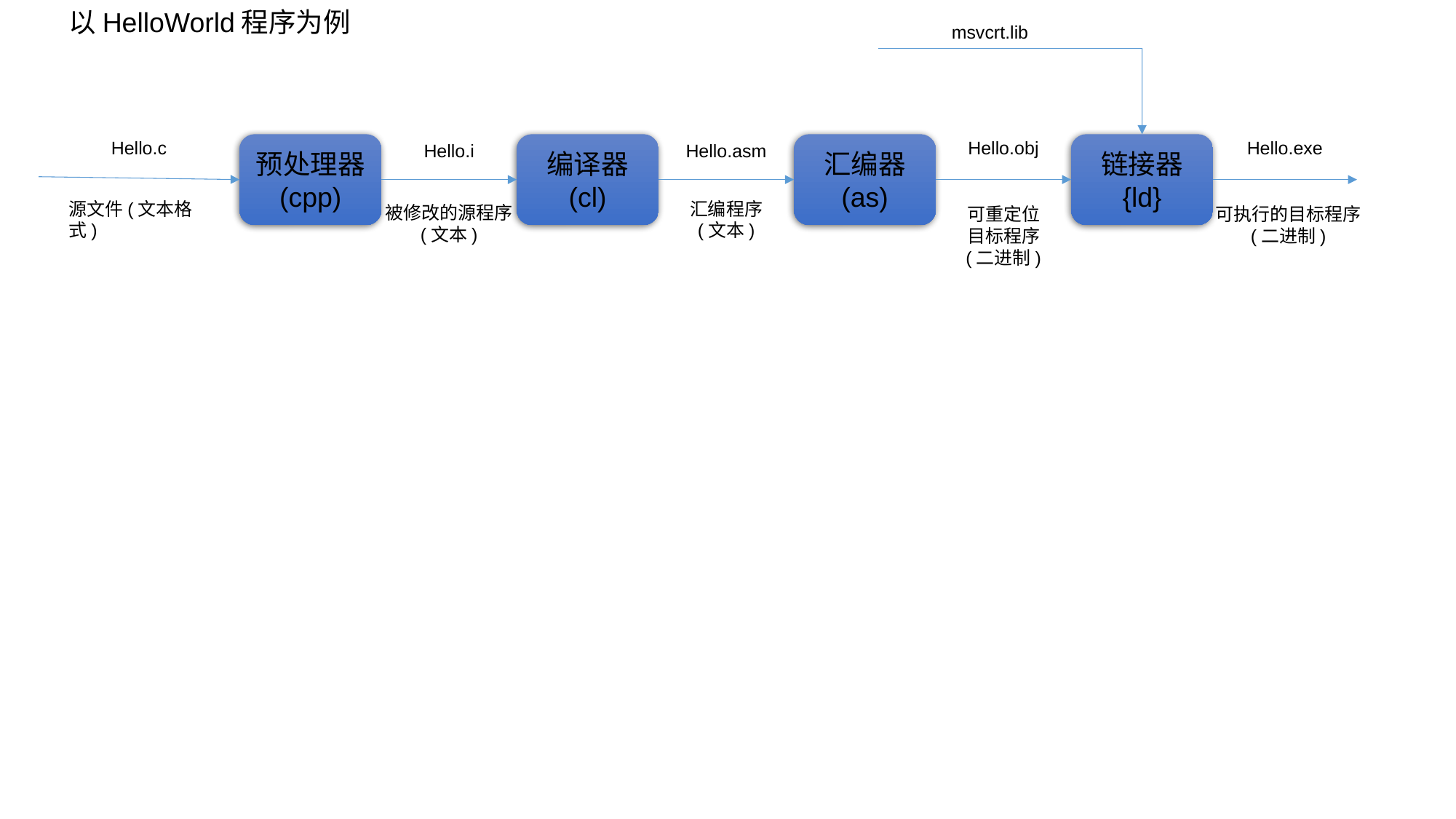

以HelloWorld程序为例
msvcrt.lib
Hello.obj
Hello.exe
Hello.c
Hello.asm
Hello.i
链接器
{ld}
预处理器
(cpp)
编译器
(cl)
汇编器
(as)
源文件(文本格式)
汇编程序
(文本)
被修改的源程序
(文本)
可重定位
目标程序
(二进制)
可执行的目标程序
(二进制)